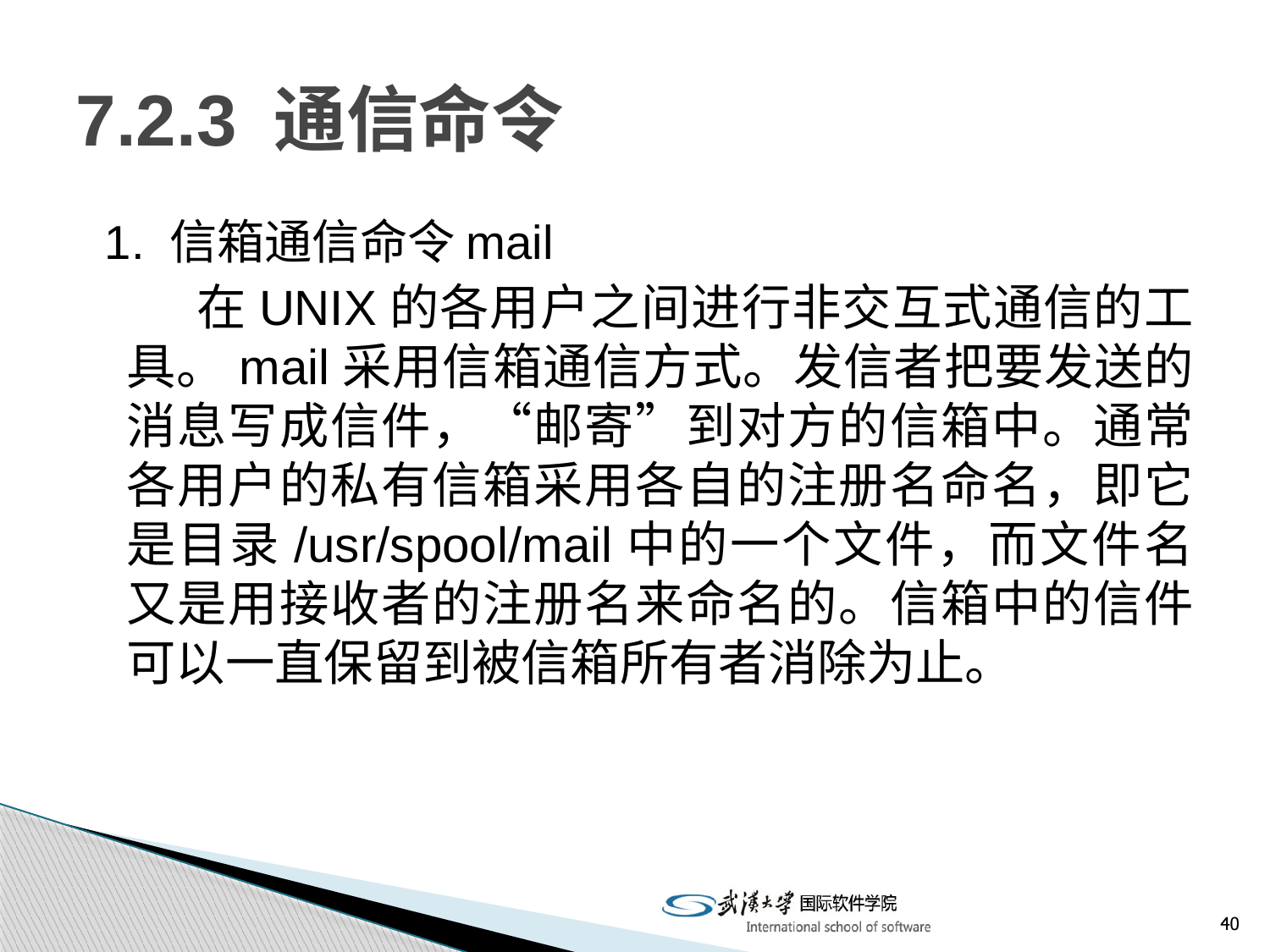

# 7.2.3 通信命令
 1. 信箱通信命令mail
        在UNIX的各用户之间进行非交互式通信的工具。mail采用信箱通信方式。发信者把要发送的消息写成信件，“邮寄”到对方的信箱中。通常各用户的私有信箱采用各自的注册名命名，即它是目录/usr/spool/mail中的一个文件，而文件名又是用接收者的注册名来命名的。信箱中的信件可以一直保留到被信箱所有者消除为止。
40